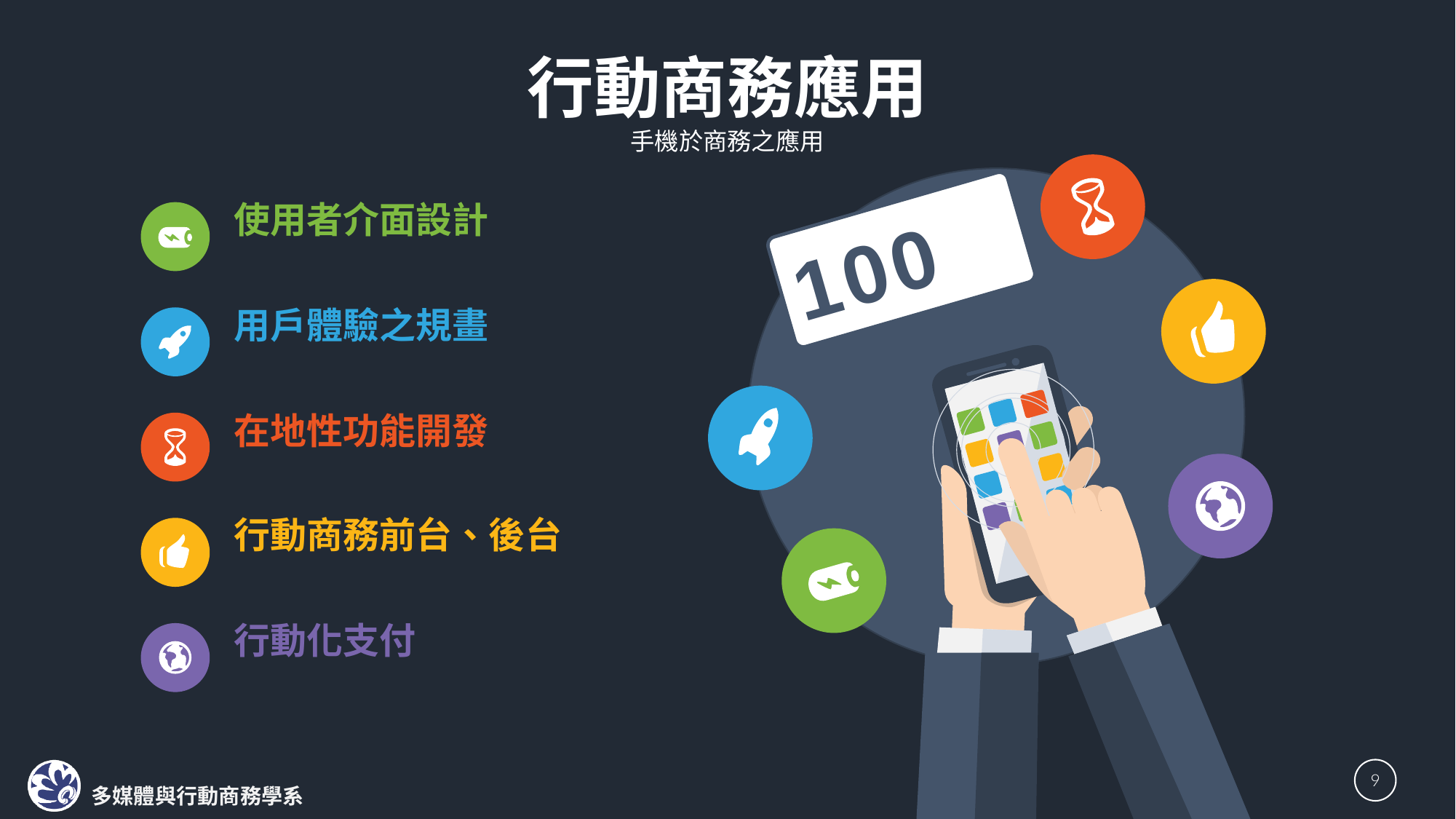

行動商務應用
手機於商務之應用

使用者介面設計

100%

用戶體驗之規畫

在地性功能開發

行動商務前台、後台

行動化支付